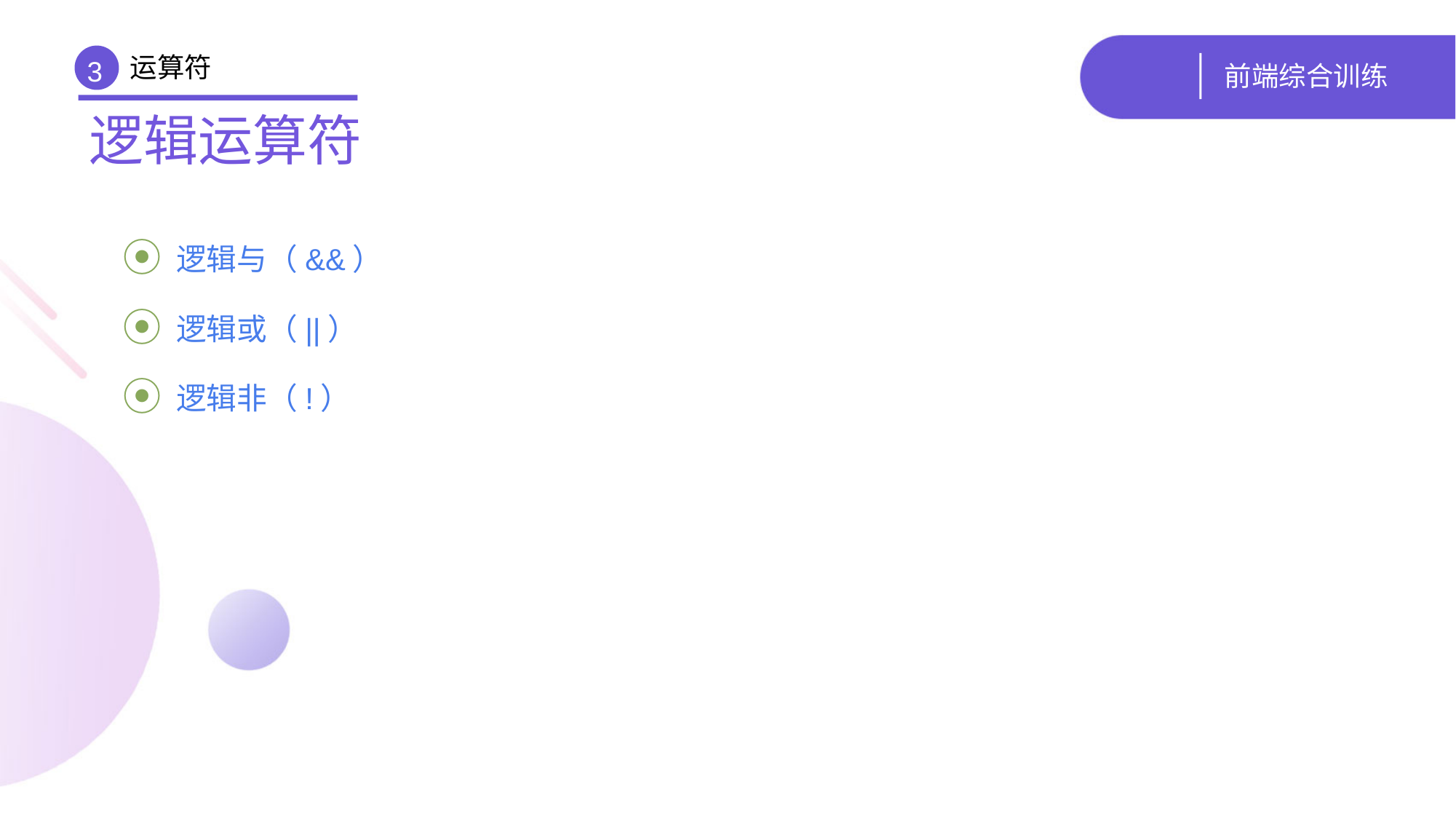

运算符
# 前端综合训练
3
逻辑运算符
 逻辑与（&&）
 逻辑或（||）
 逻辑非（!）